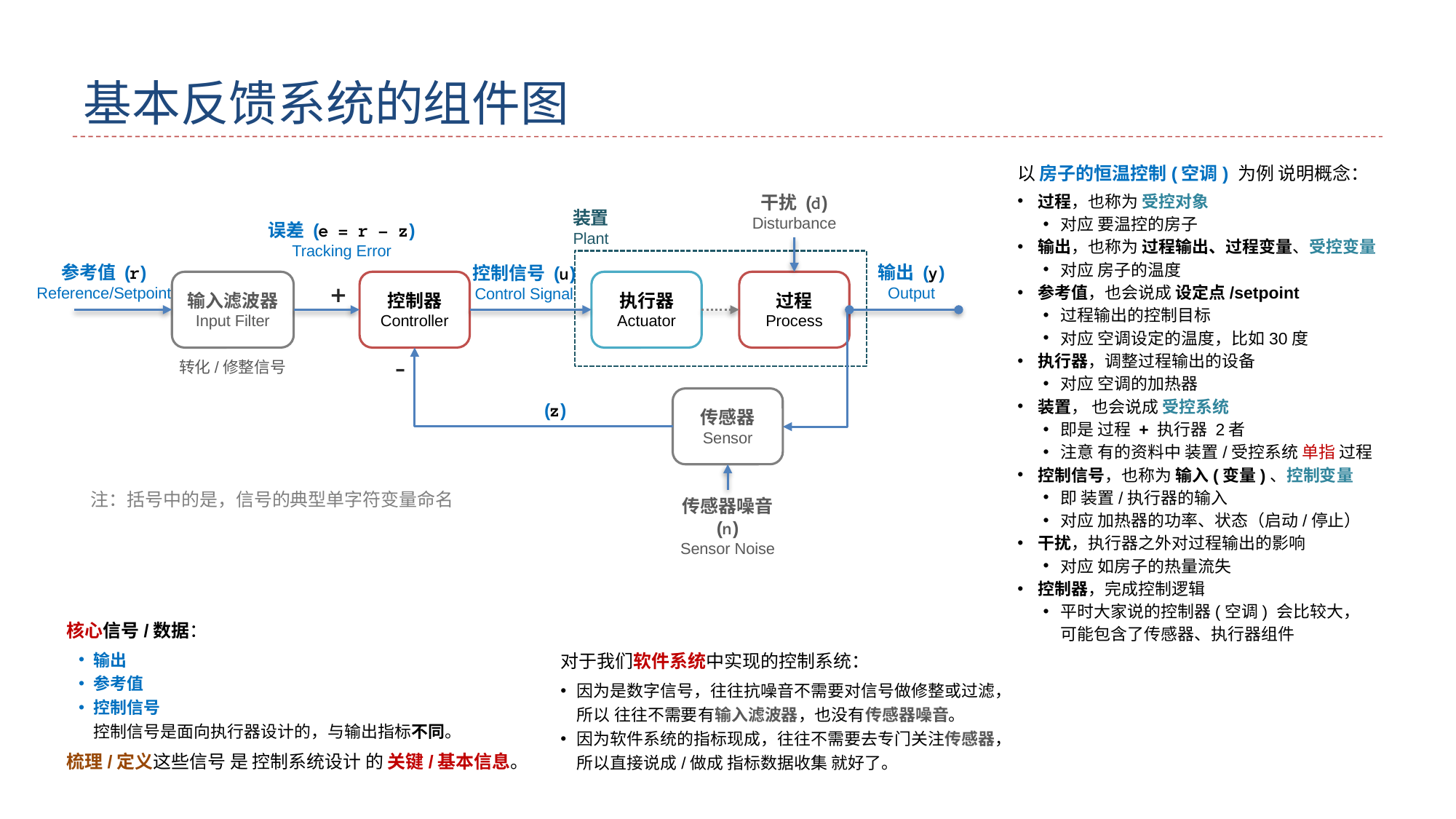

# 基本反馈系统的组件图
以 房子的恒温控制(空调) 为例 说明概念：
过程，也称为 受控对象
对应 要温控的房子
输出，也称为 过程输出、过程变量、受控变量
对应 房子的温度
参考值，也会说成 设定点/setpoint
过程输出的控制目标
对应 空调设定的温度，比如30度
执行器，调整过程输出的设备
对应 空调的加热器
装置， 也会说成 受控系统
即是 过程 + 执行器 2者
注意 有的资料中 装置/受控系统 单指 过程
控制信号，也称为 输入(变量)、控制变量
即 装置/执行器的输入
对应 加热器的功率、状态（启动/停止）
干扰，执行器之外对过程输出的影响
对应 如房子的热量流失
控制器，完成控制逻辑
平时大家说的控制器(空调) 会比较大，
可能包含了传感器、执行器组件

干扰 (d)
Disturbance
装置
Plant
误差 (e = r - z)
Tracking Error

参考值 (r)
Reference/Setpoint
输出 (y)
Output
控制信号 (u)
Control Signal
输入滤波器
Input Filter
控制器
Controller
过程
Process
执行器
Actuator
+
-
转化/修整信号
传感器
Sensor
(z)
注：括号中的是，信号的典型单字符变量命名
传感器噪音 (n)
Sensor Noise
核心信号/数据：
输出
参考值
控制信号
控制信号是面向执行器设计的，与输出指标不同。
梳理/定义这些信号 是 控制系统设计 的 关键/基本信息。
对于我们软件系统中实现的控制系统：
因为是数字信号，往往抗噪音不需要对信号做修整或过滤，
所以 往往不需要有输入滤波器，也没有传感器噪音。
因为软件系统的指标现成，往往不需要去专门关注传感器，
所以直接说成/做成 指标数据收集 就好了。